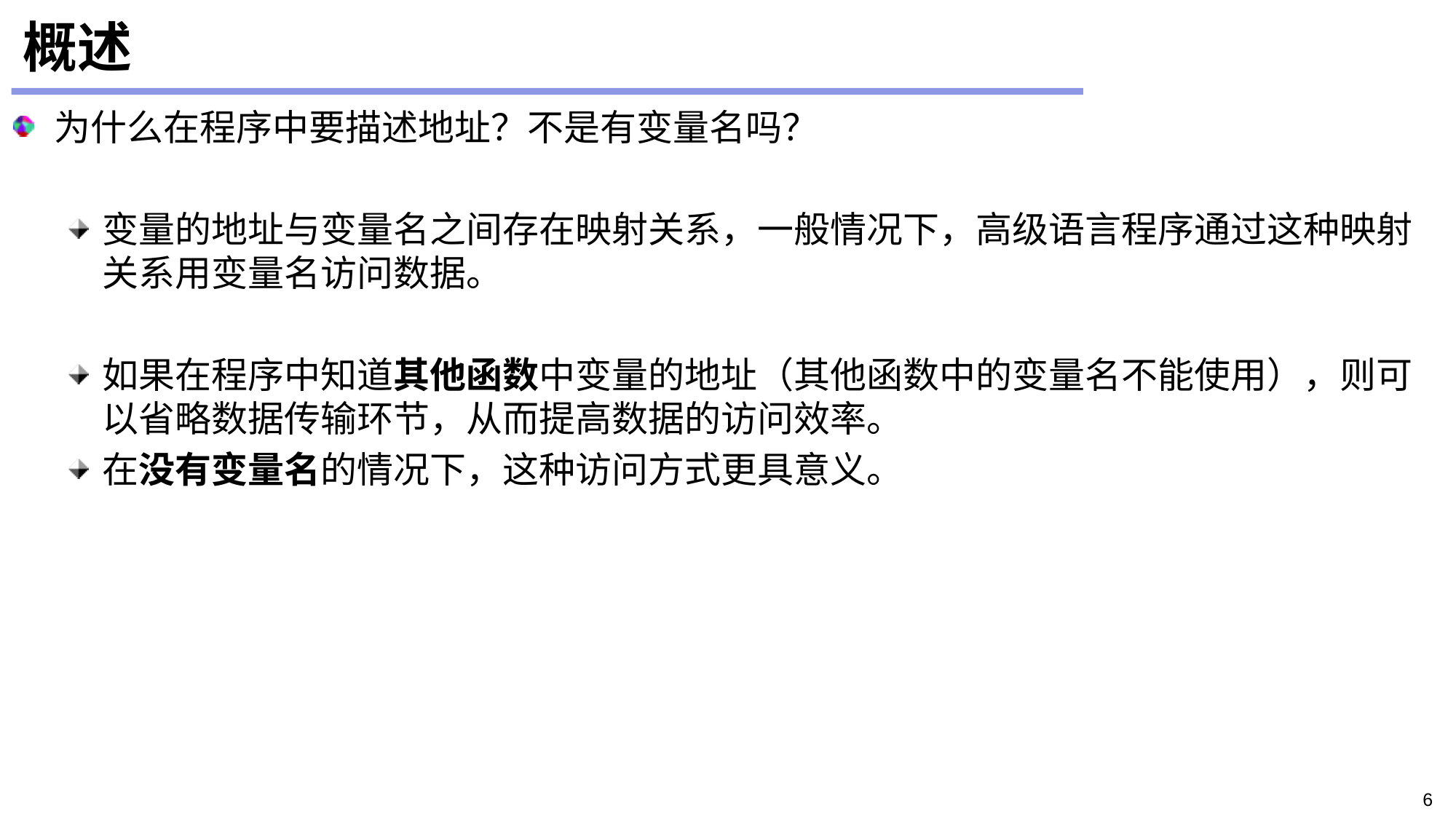

# 概述
为什么在程序中要描述地址？不是有变量名吗？

变量的地址与变量名之间存在映射关系，一般情况下，高级语言程序通过这种映射关系用变量名访问数据。

如果在程序中知道其他函数中变量的地址（其他函数中的变量名不能使用），则可以省略数据传输环节，从而提高数据的访问效率。
在没有变量名的情况下，这种访问方式更具意义。

6